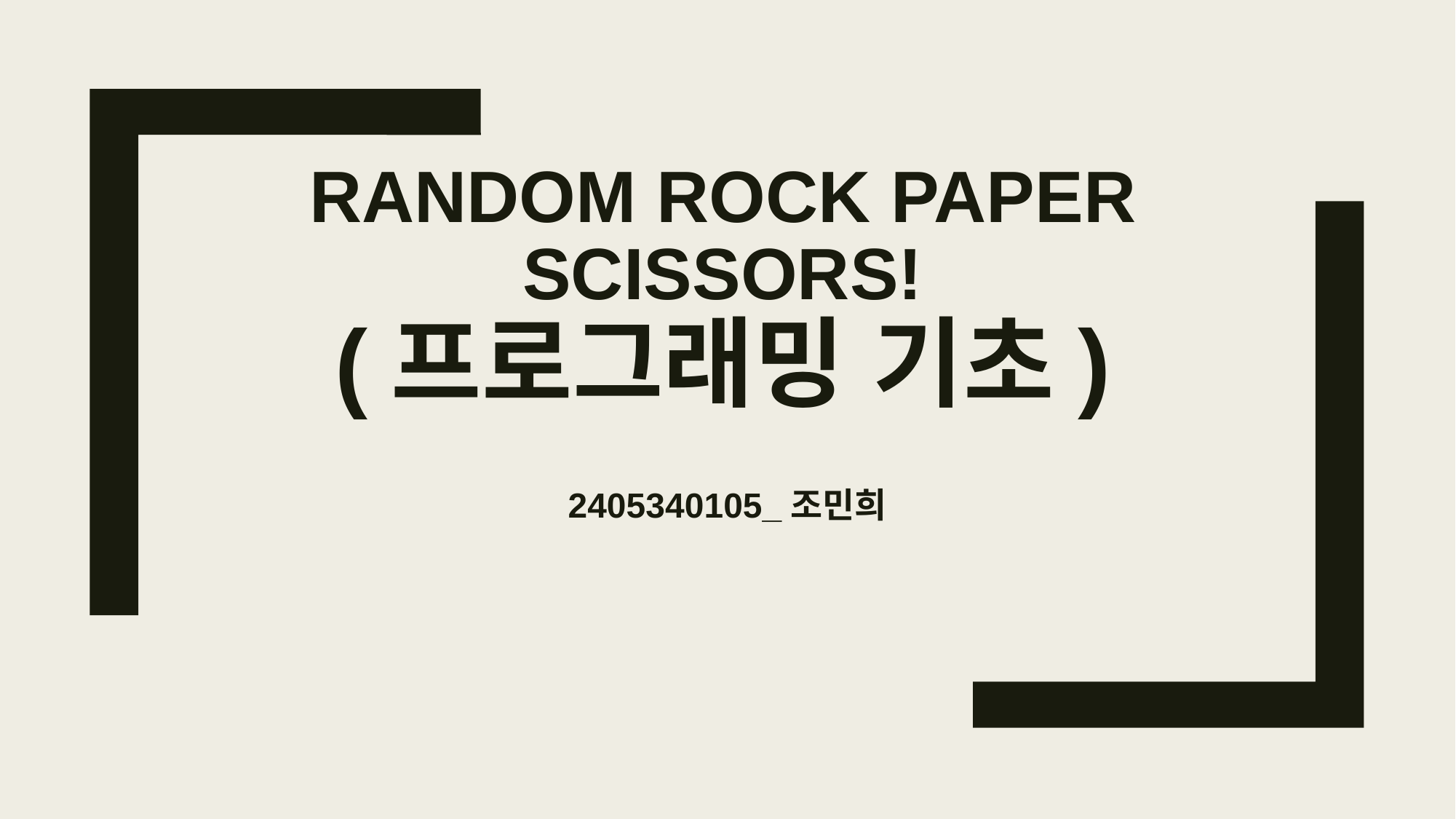

# Random Rock Paper Scissors! (프로그래밍 기초)
2405340105_조민희